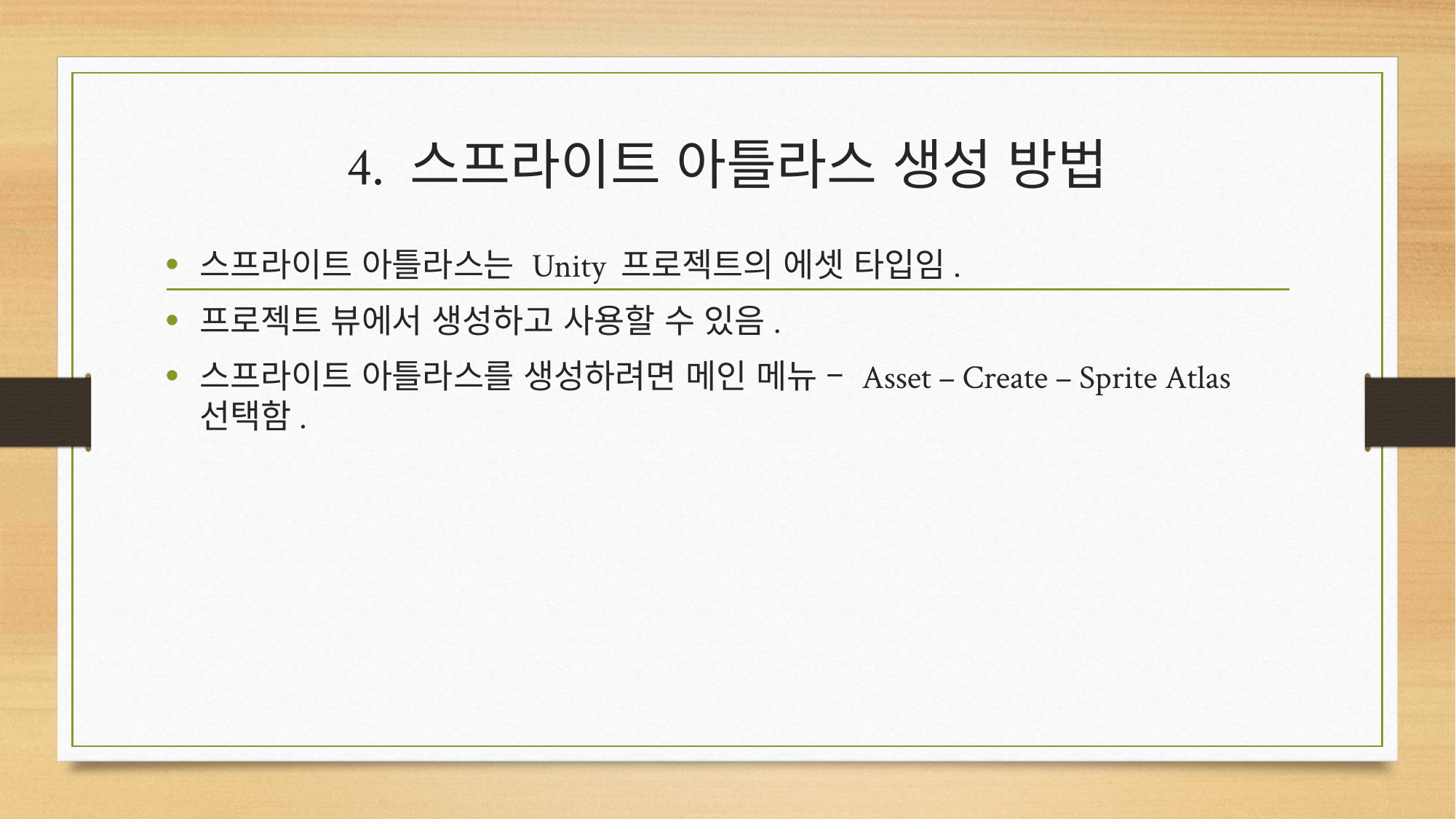

# 4. 스프라이트 아틀라스 생성 방법
스프라이트 아틀라스는 Unity 프로젝트의 에셋 타입임.
프로젝트 뷰에서 생성하고 사용할 수 있음.
스프라이트 아틀라스를 생성하려면 메인 메뉴 – Asset – Create – Sprite Atlas 선택함.